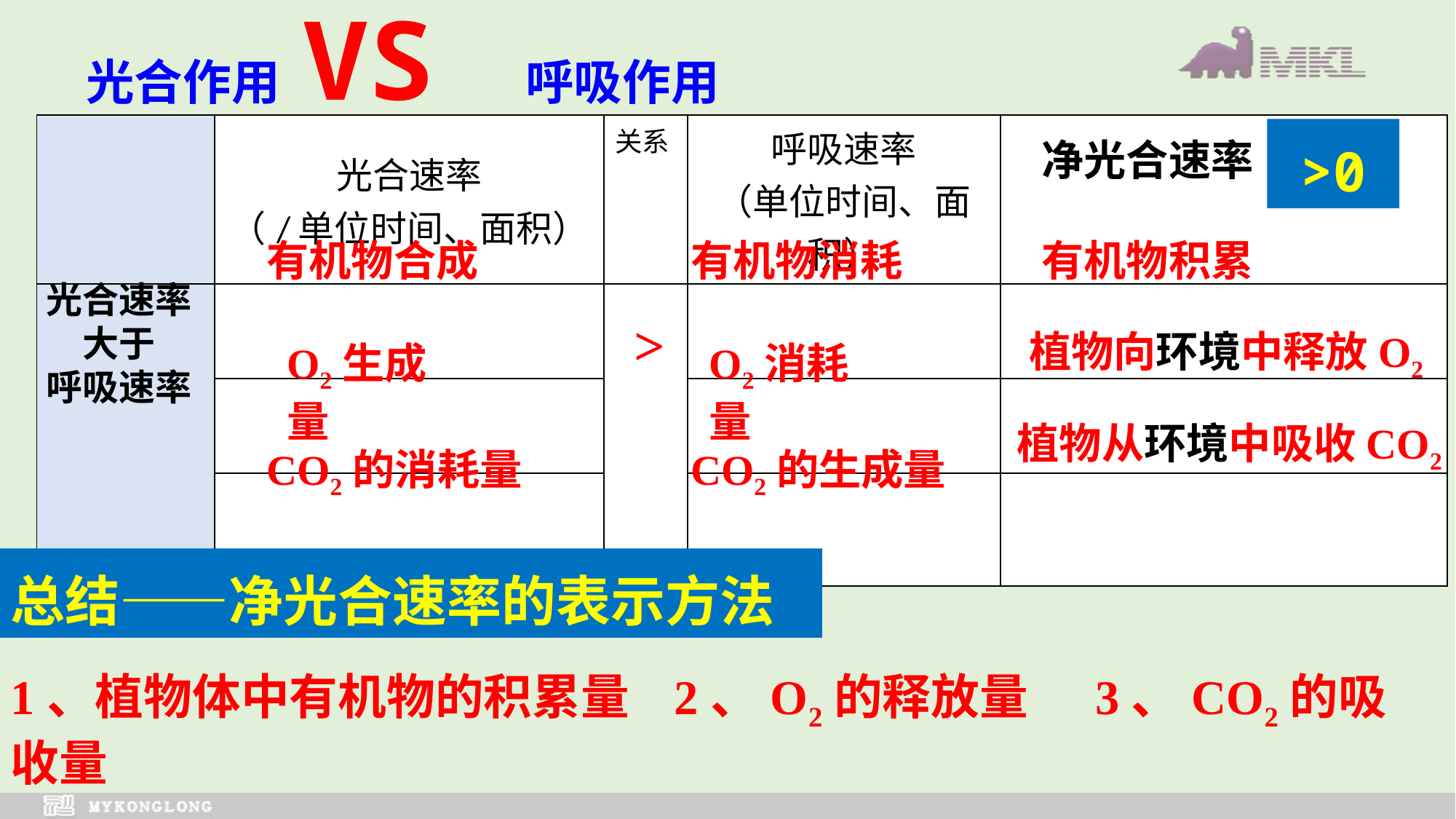

光合作用 VS 呼吸作用
|  | 光合速率 （/单位时间、面积） | 关系 | 呼吸速率 （单位时间、面积） |  |
| --- | --- | --- | --- | --- |
|  |  |  |  |  |
|  |  |  |  |  |
|  |  |  |  |  |
>0
净光合速率
有机物合成
有机物消耗
有机物积累
光合速率
大于
呼吸速率
>
植物向环境中释放O2
O2生成量
O2消耗量
植物从环境中吸收CO2
CO2的消耗量
CO2的生成量
总结——净光合速率的表示方法
1、植物体中有机物的积累量   2、O2的释放量     3、CO2的吸收量